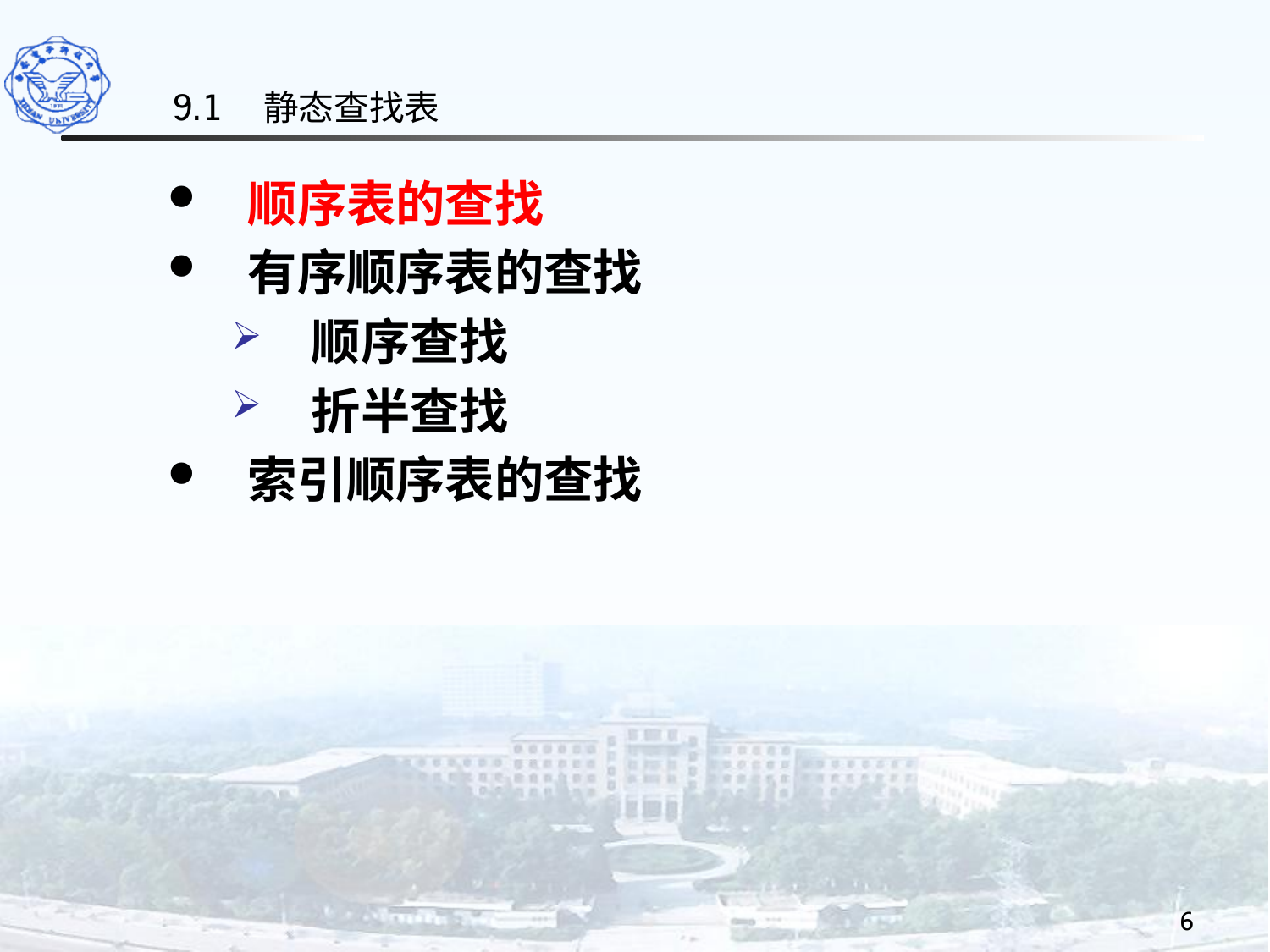

9.1   静态查找表
顺序表的查找
有序顺序表的查找
顺序查找
折半查找
索引顺序表的查找
6